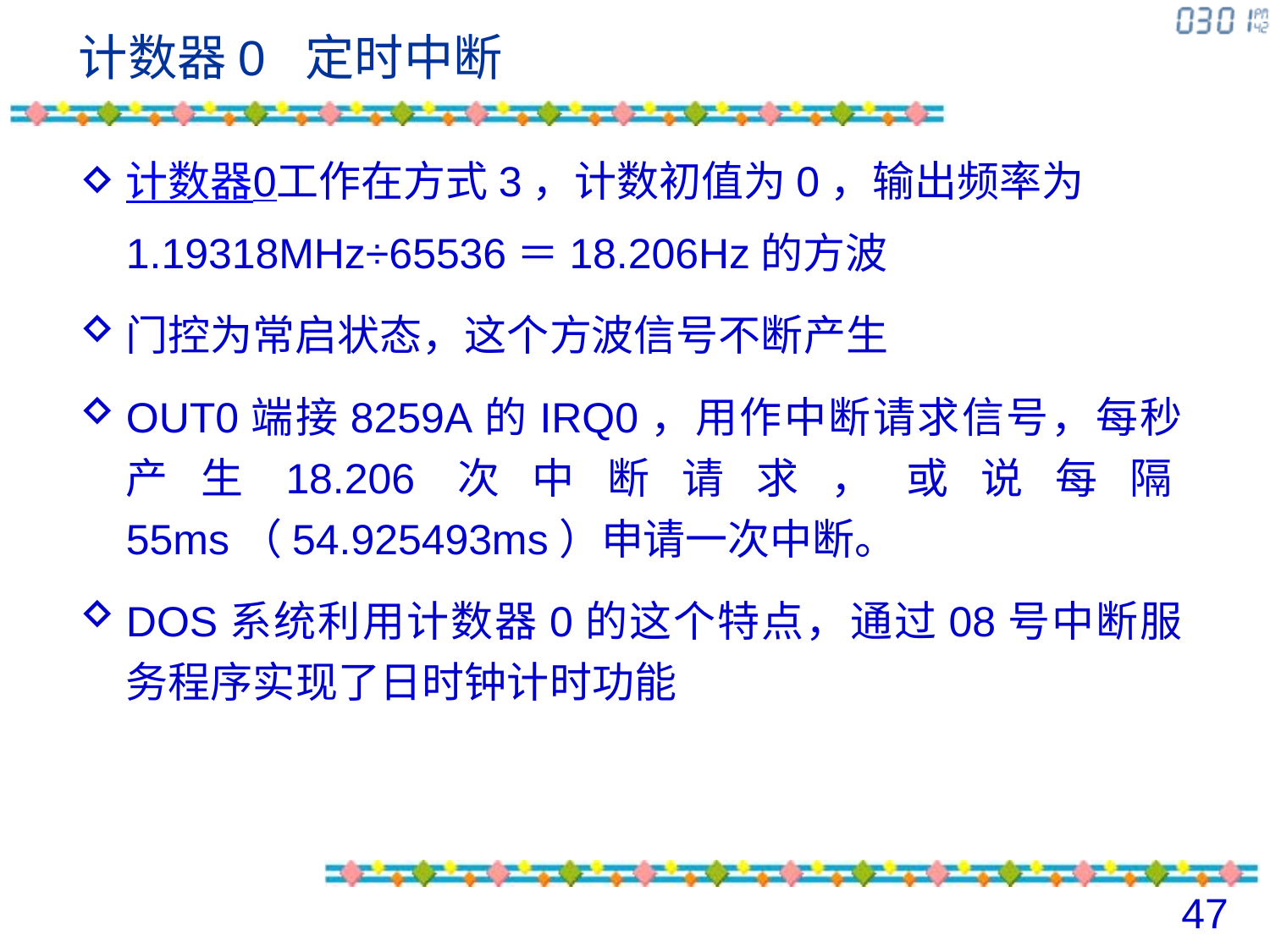

计数器0  定时中断
计数器0工作在方式3，计数初值为0，输出频率为1.19318MHz÷65536＝18.206Hz的方波
门控为常启状态，这个方波信号不断产生
OUT0端接8259A的IRQ0，用作中断请求信号，每秒产生18.206次中断请求，或说每隔55ms（54.925493ms）申请一次中断。
DOS系统利用计数器0的这个特点，通过08号中断服务程序实现了日时钟计时功能